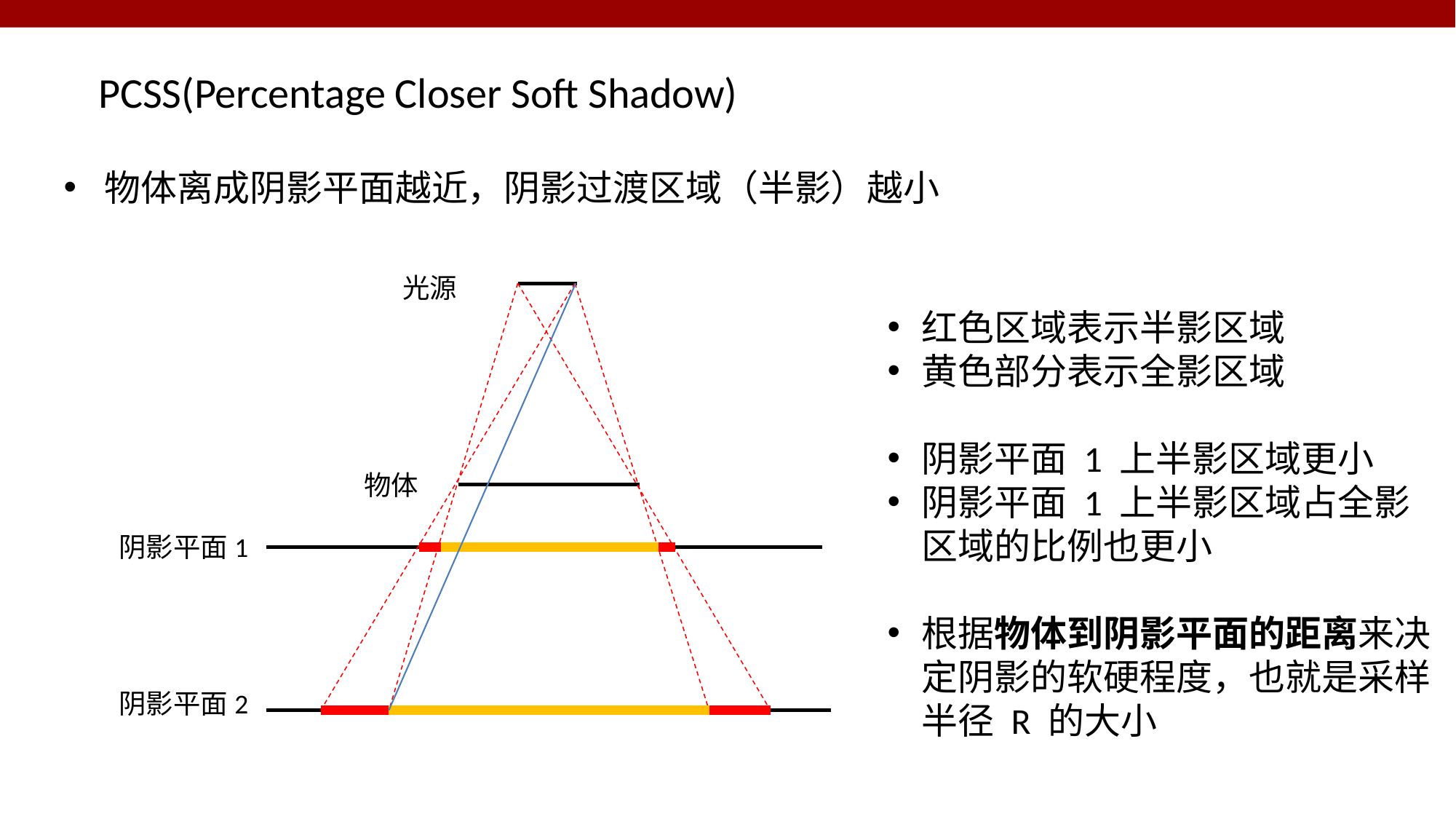

PCSS(Percentage Closer Soft Shadow)

物体离成阴影平面越近，阴影过渡区域（半影）越小
光源
物体
阴影平面1
阴影平面2
红色区域表示半影区域
黄色部分表示全影区域

阴影平面 1 上半影区域更小
阴影平面 1 上半影区域占全影区域的比例也更小

根据物体到阴影平面的距离来决定阴影的软硬程度，也就是采样半径 R 的大小